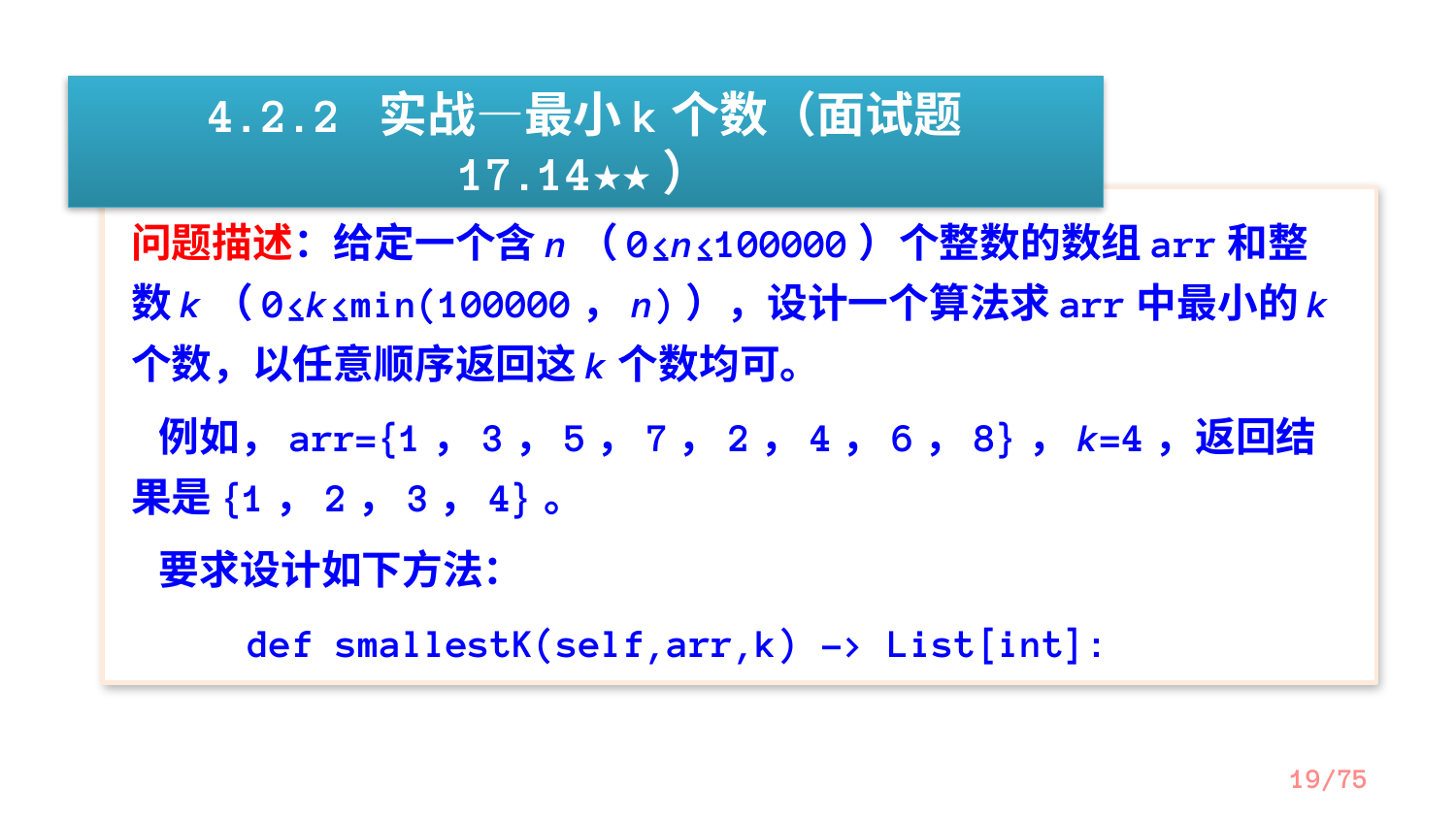

4.2.2 实战—最小k个数（面试题 17.14★★）
问题描述：给定一个含n（0≤n≤100000）个整数的数组arr和整数k（0≤k≤min(100000，n)），设计一个算法求arr中最小的k个数，以任意顺序返回这k个数均可。
  例如，arr={1，3，5，7，2，4，6，8}，k=4，返回结果是{1，2，3，4}。
  要求设计如下方法：
  def smallestK(self,arr,k) -> List[int]:
19/75